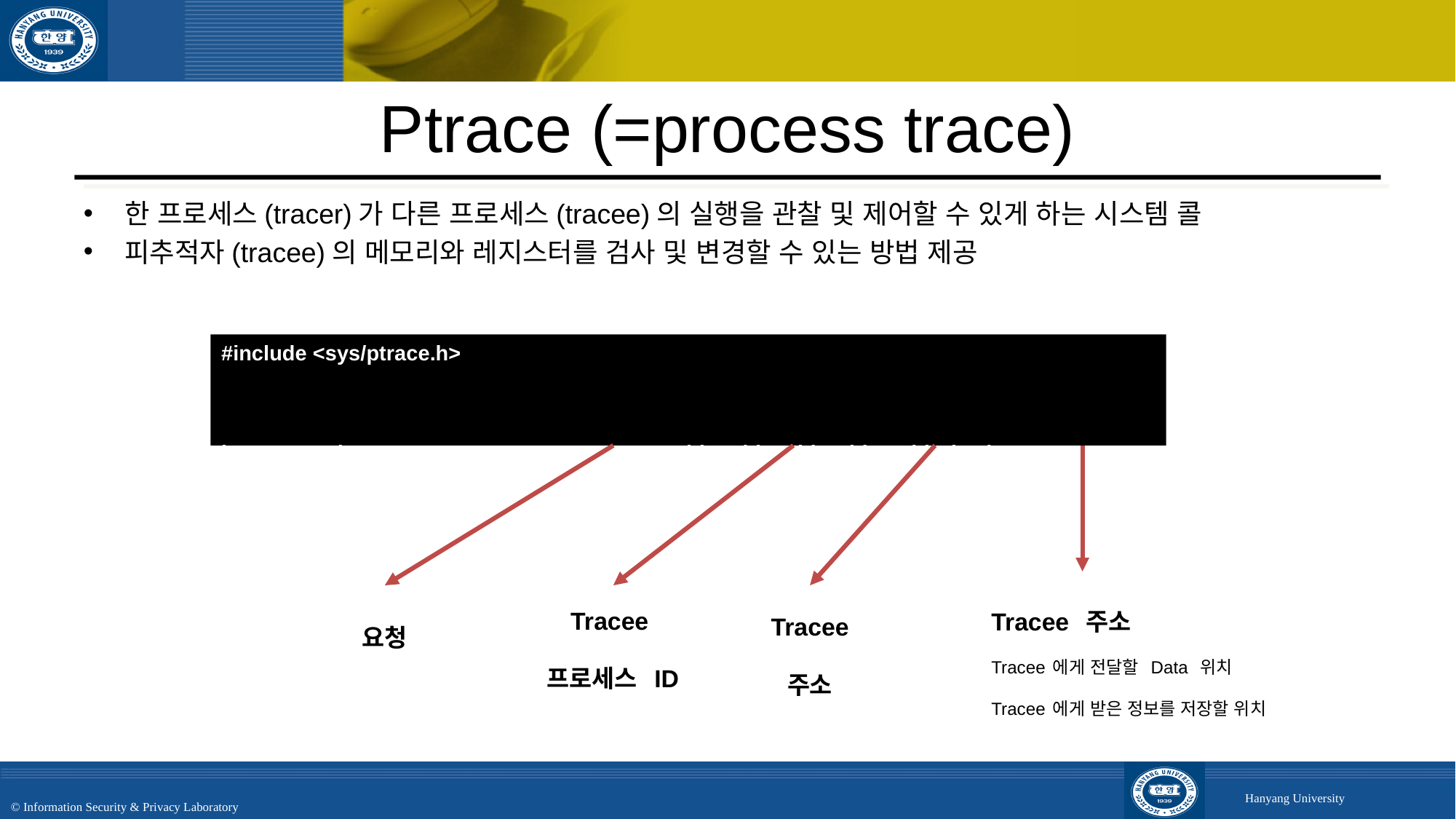

# Ptrace (=process trace)
한 프로세스(tracer)가 다른 프로세스(tracee)의 실행을 관찰 및 제어할 수 있게 하는 시스템 콜
피추적자(tracee)의 메모리와 레지스터를 검사 및 변경할 수 있는 방법 제공

#include <sys/ptrace.h>

long ptrace(enum __ptrace_request request, pid_t pid, void *addr, void *data);
Tracee
프로세스 ID
Tracee 주소
Tracee에게 전달할 Data 위치
Tracee에게 받은 정보를 저장할 위치
Tracee
주소
요청